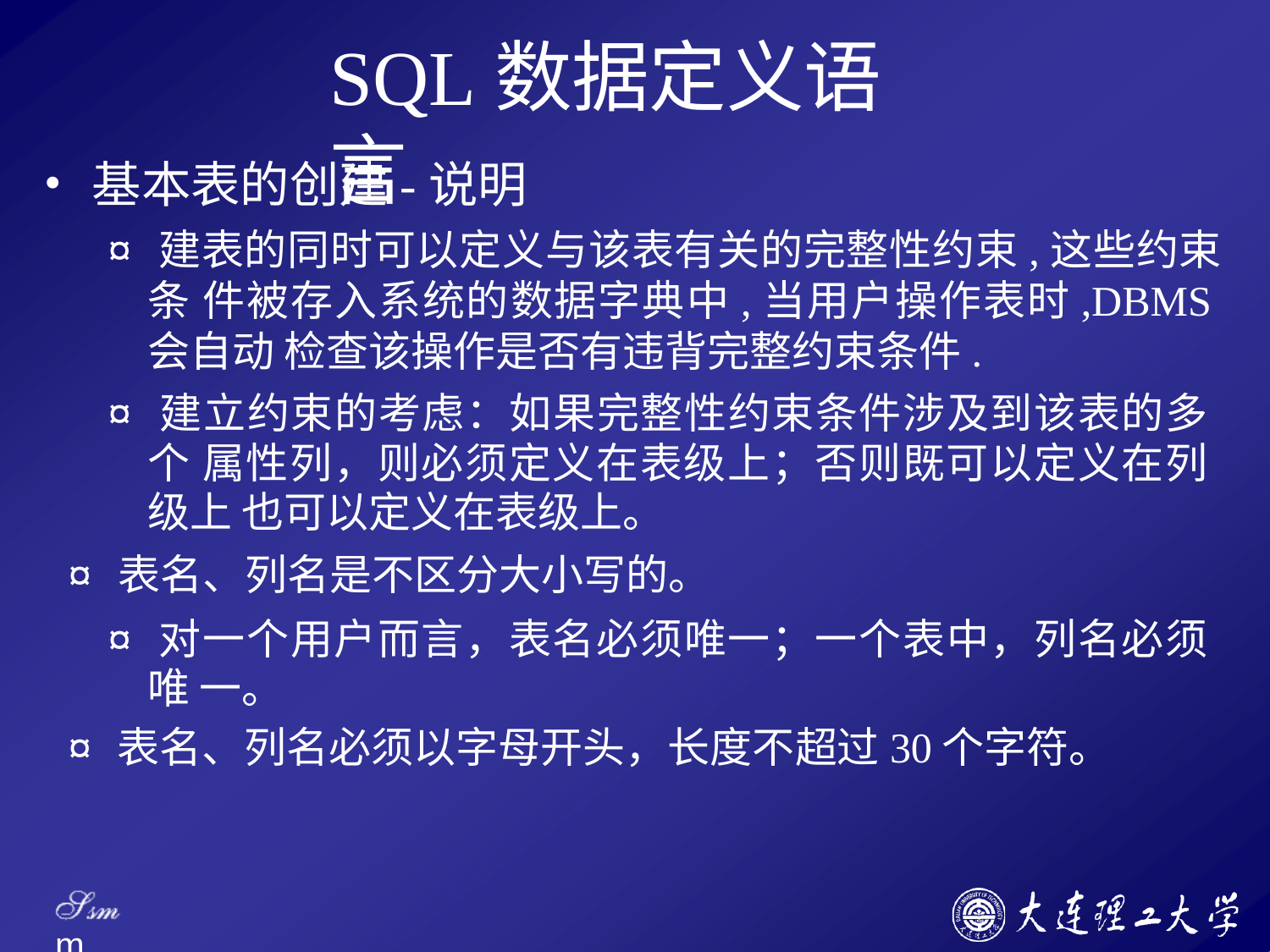

# SQL数据定义语言
基本表的创建-说明
¤ 建表的同时可以定义与该表有关的完整性约束,这些约束条 件被存入系统的数据字典中,当用户操作表时,DBMS会自动 检查该操作是否有违背完整约束条件.
¤ 建立约束的考虑：如果完整性约束条件涉及到该表的多个 属性列，则必须定义在表级上；否则既可以定义在列级上 也可以定义在表级上。
¤ 表名、列名是不区分大小写的。
¤ 对一个用户而言，表名必须唯一；一个表中，列名必须唯 一。
¤ 表名、列名必须以字母开头，长度不超过30个字符。

Ssm